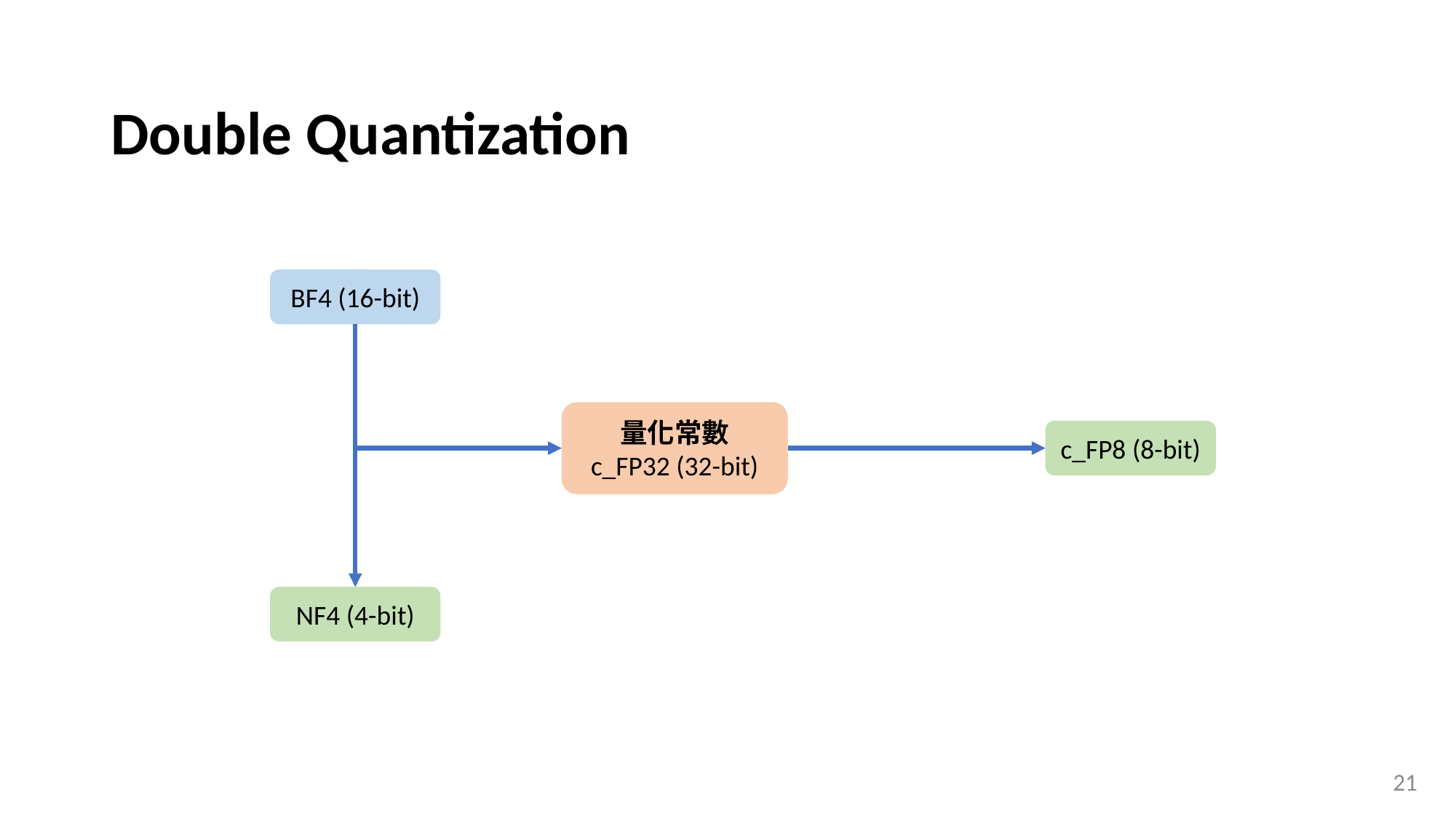

# Double Quantization
BF4 (16-bit)
量化常數
c_FP32 (32-bit)
c_FP8 (8-bit)
NF4 (4-bit)
21